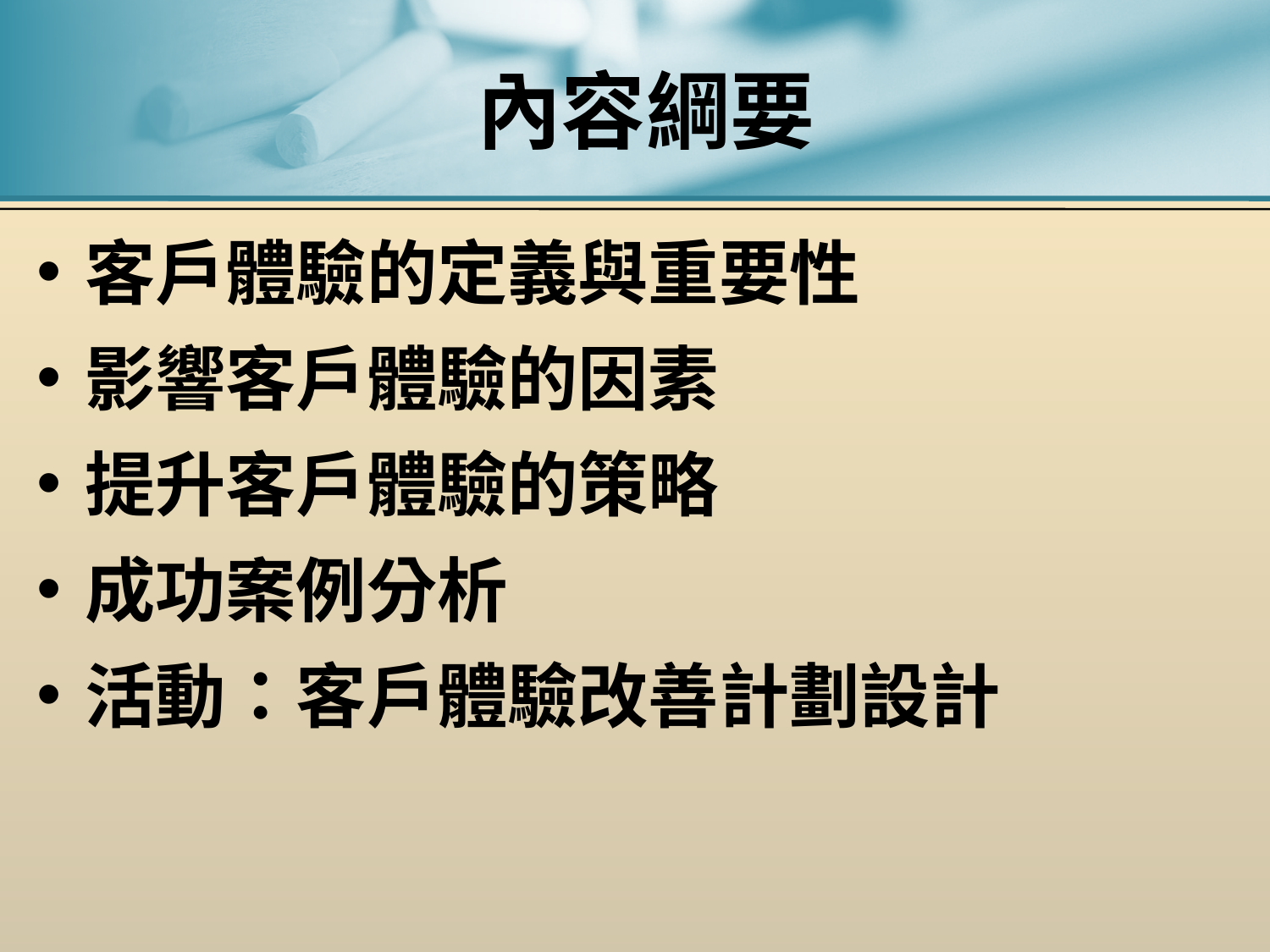

# 內容綱要
客戶體驗的定義與重要性
影響客戶體驗的因素
提升客戶體驗的策略
成功案例分析
活動：客戶體驗改善計劃設計